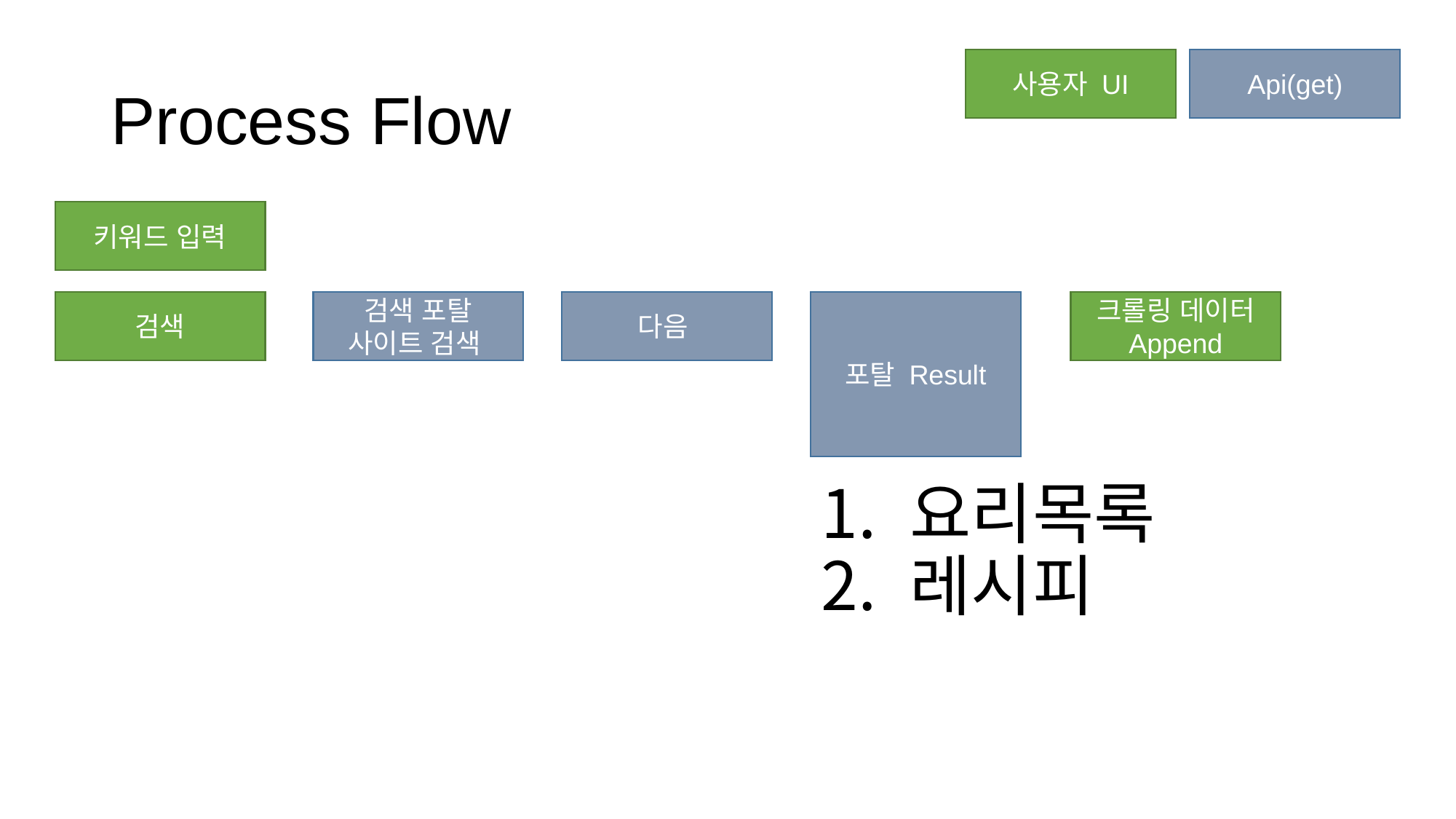

# Process Flow
Api(get)
사용자 UI
키워드 입력
포탈 Result
검색 포탈 사이트 검색
다음
크롤링 데이터 Append
검색
요리목록
레시피